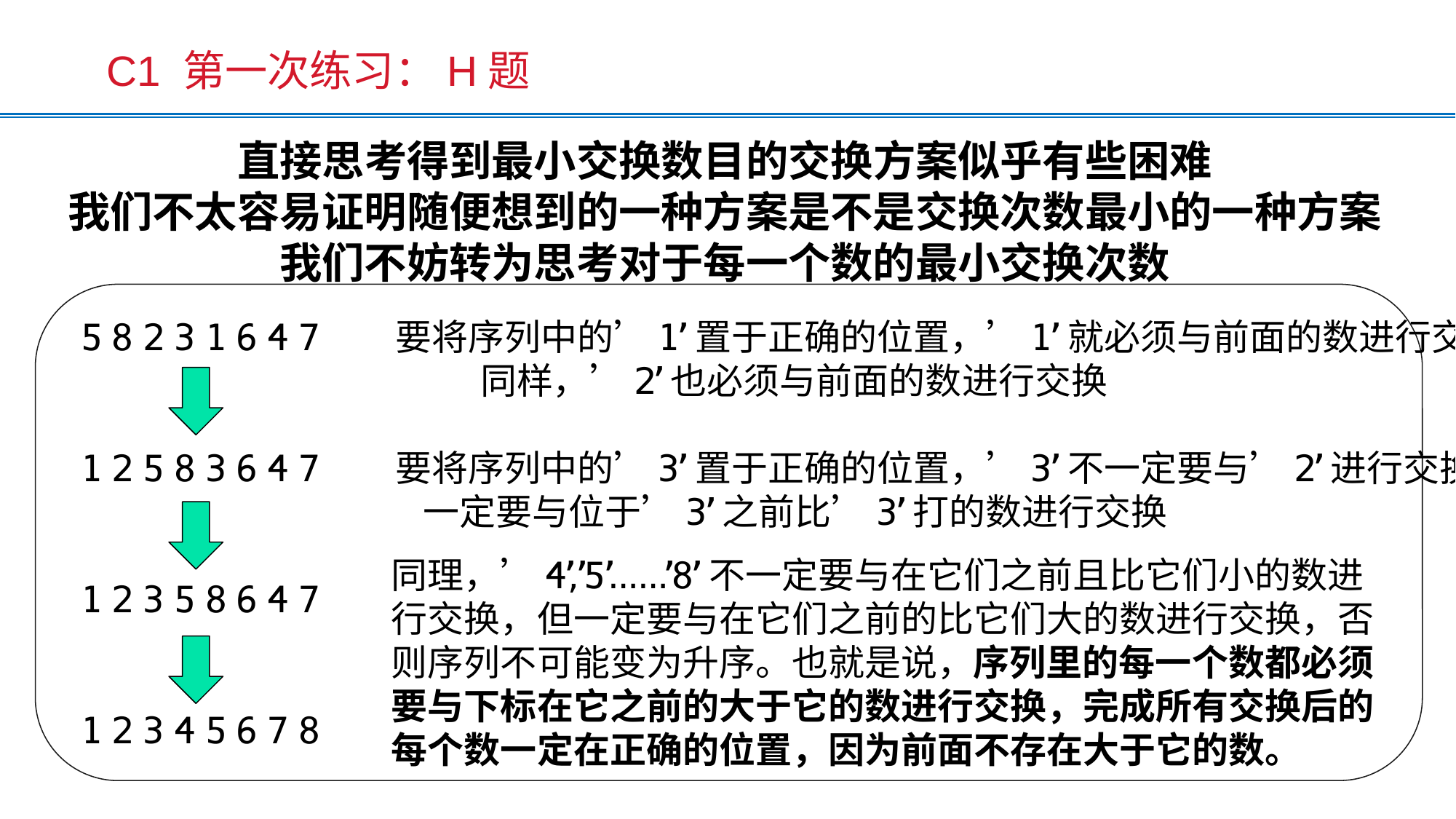

C1 第一次练习：H题
直接思考得到最小交换数目的交换方案似乎有些困难
我们不太容易证明随便想到的一种方案是不是交换次数最小的一种方案
我们不妨转为思考对于每一个数的最小交换次数

 5 8 2 3 1 6 4 7      要将序列中的’1’置于正确的位置，’1’就必须与前面的数进行交换
                                                 同样，’2’也必须与前面的数进行交换

 1 2 5 8 3 6 4 7      要将序列中的’3’置于正确的位置，’3’不一定要与’2’进行交换，但
                                          一定要与位于’3’之前比’3’打的数进行交换

 1 2 3 5 8 6 4 7

 1 2 3 4 5 6 7 8

同理，’4’,’5’……’8’不一定要与在它们之前且比它们小的数进行交换，但一定要与在它们之前的比它们大的数进行交换，否则序列不可能变为升序。也就是说，序列里的每一个数都必须要与下标在它之前的大于它的数进行交换，完成所有交换后的每个数一定在正确的位置，因为前面不存在大于它的数。